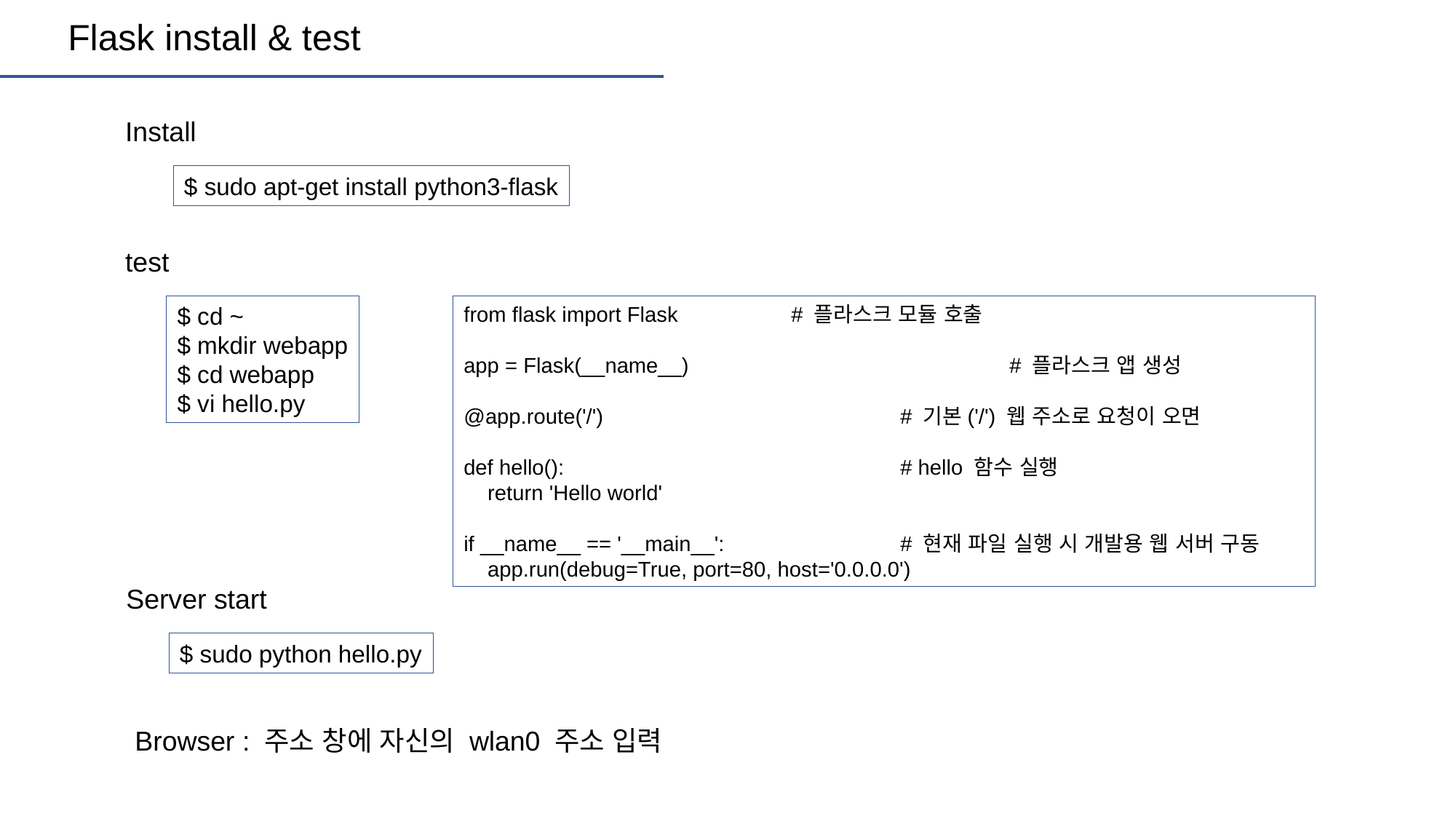

Flask install & test
Install
$ sudo apt-get install python3-flask
test
$ cd ~
$ mkdir webapp
$ cd webapp
$ vi hello.py
from flask import Flask		# 플라스크 모듈 호출

app = Flask(__name__)			# 플라스크 앱 생성

@app.route('/')			# 기본('/') 웹 주소로 요청이 오면
def hello():				# hello 함수 실행
    return 'Hello world'

if __name__ == '__main__':		# 현재 파일 실행 시 개발용 웹 서버 구동
    app.run(debug=True, port=80, host='0.0.0.0')
Server start
$ sudo python hello.py
Browser : 주소 창에 자신의 wlan0 주소 입력